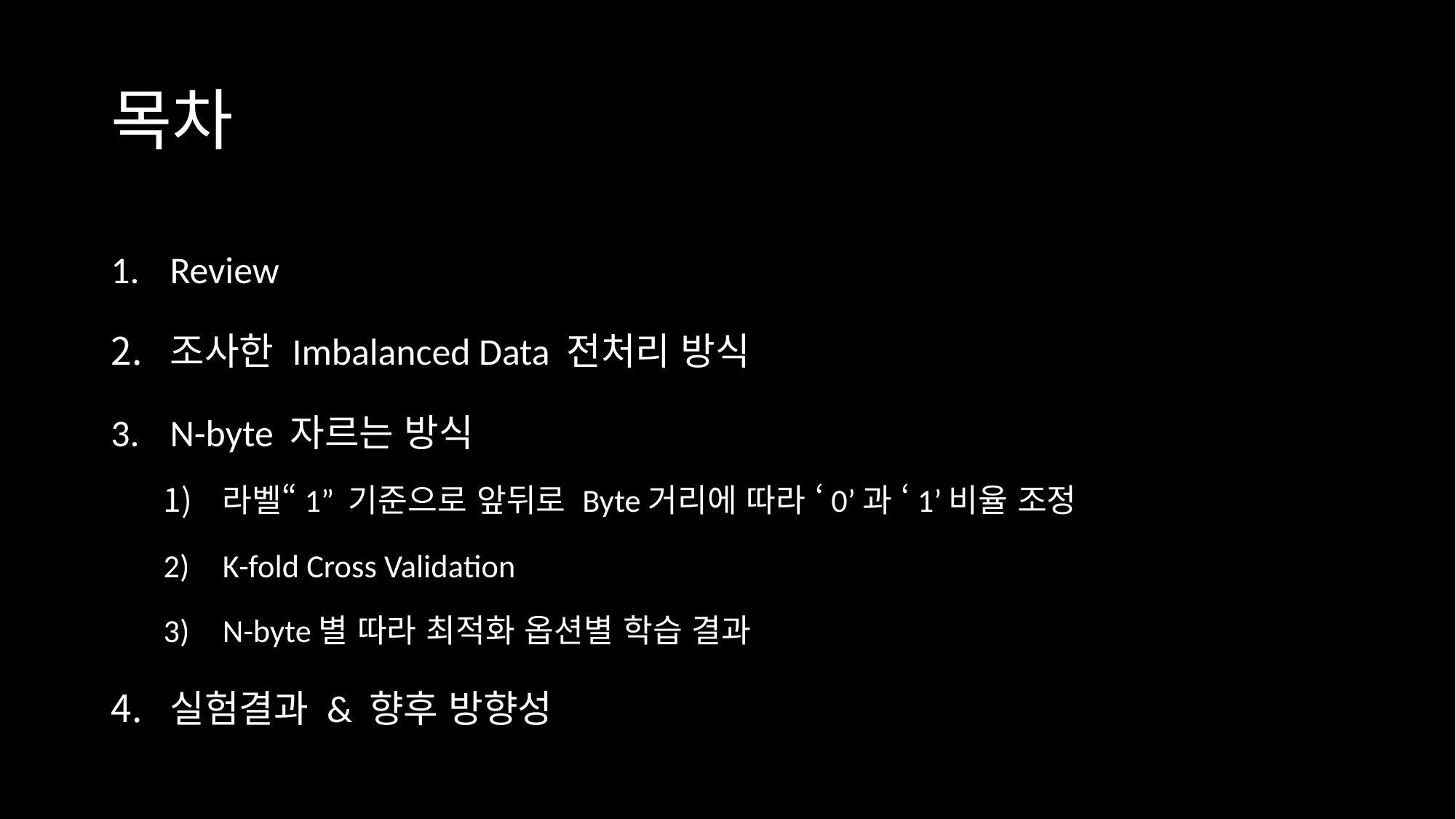

# 목차
Review
조사한 Imbalanced Data 전처리 방식
N-byte 자르는 방식
라벨“1” 기준으로 앞뒤로 Byte거리에 따라 ‘0’과 ‘1’비율 조정
K-fold Cross Validation
N-byte별 따라 최적화 옵션별 학습 결과
실험결과 & 향후 방향성